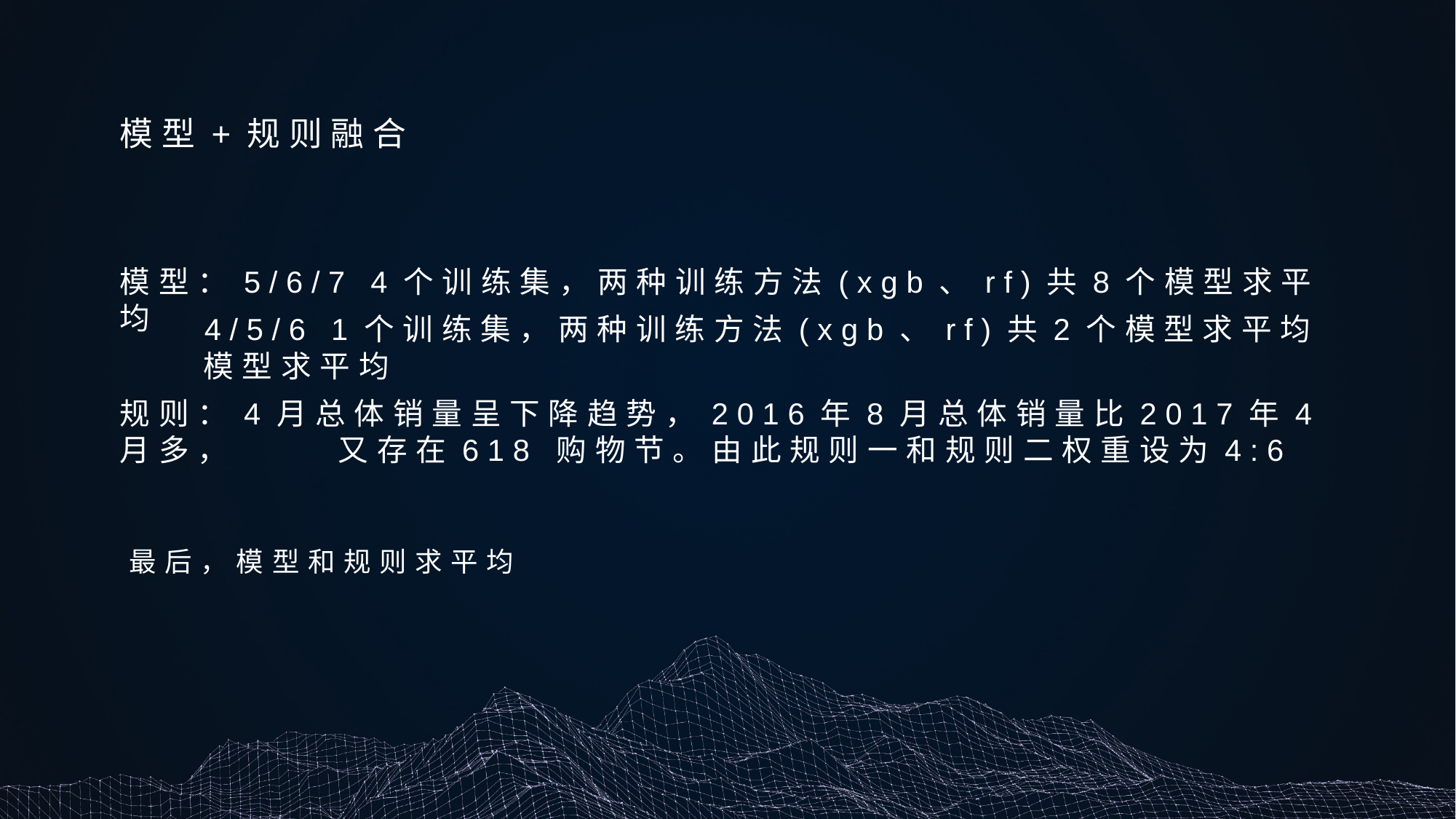

模型+规则融合
模型：5/6/7 4个训练集，两种训练方法(xgb、rf)共8个模型求平均
     4/5/6 1个训练集，两种训练方法(xgb、rf)共2个模型求平均
     模型求平均
规则：4月总体销量呈下降趋势，2016年8月总体销量比2017年4月多，	又存在618	购物节。由此规则一和规则二权重设为4:6
最后，模型和规则求平均